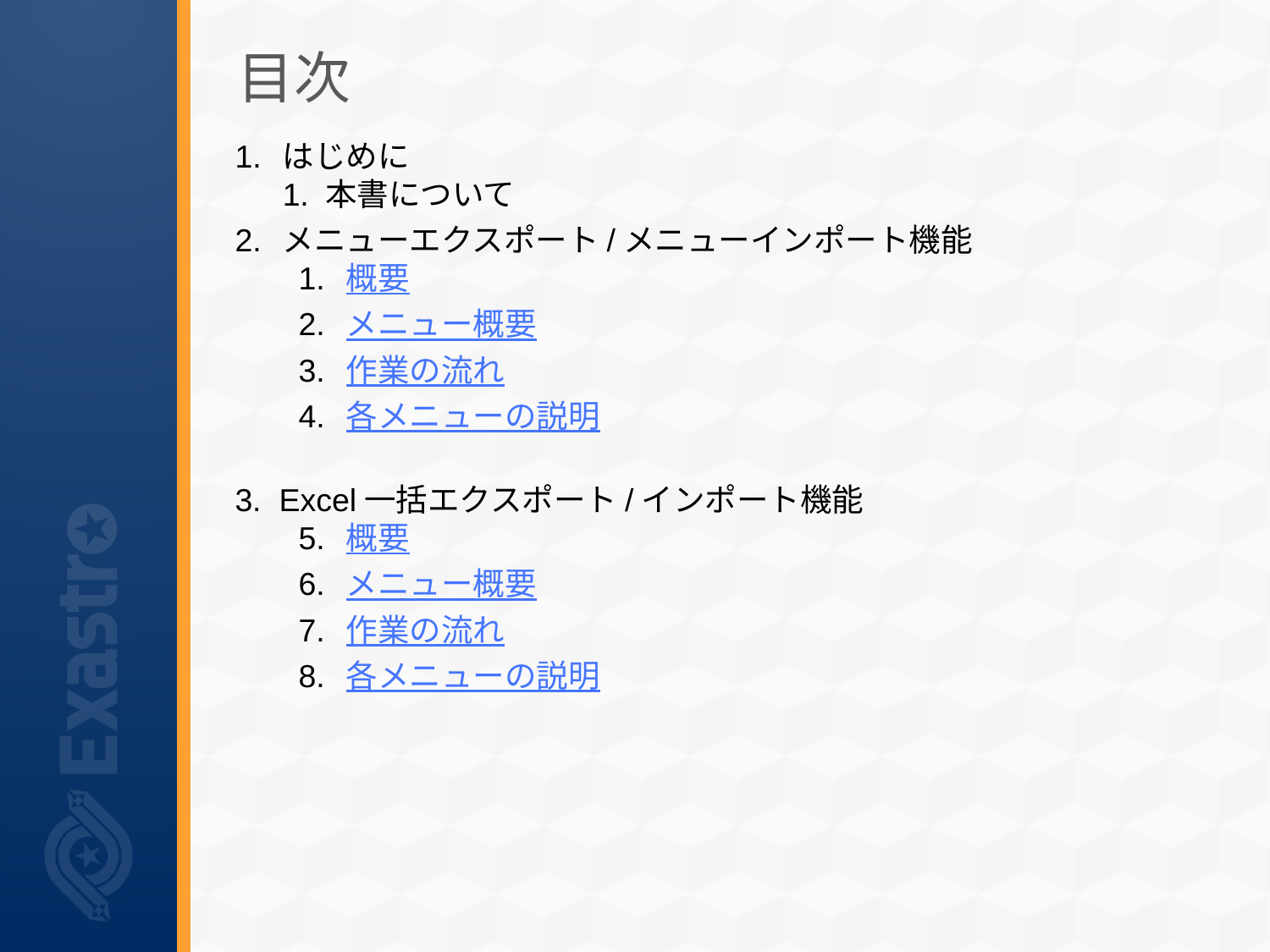

# 目次
はじめに
1. 本書について
メニューエクスポート/メニューインポート機能
概要
メニュー概要
作業の流れ
各メニューの説明

3.  Excel一括エクスポート/インポート機能
概要
メニュー概要
作業の流れ
各メニューの説明